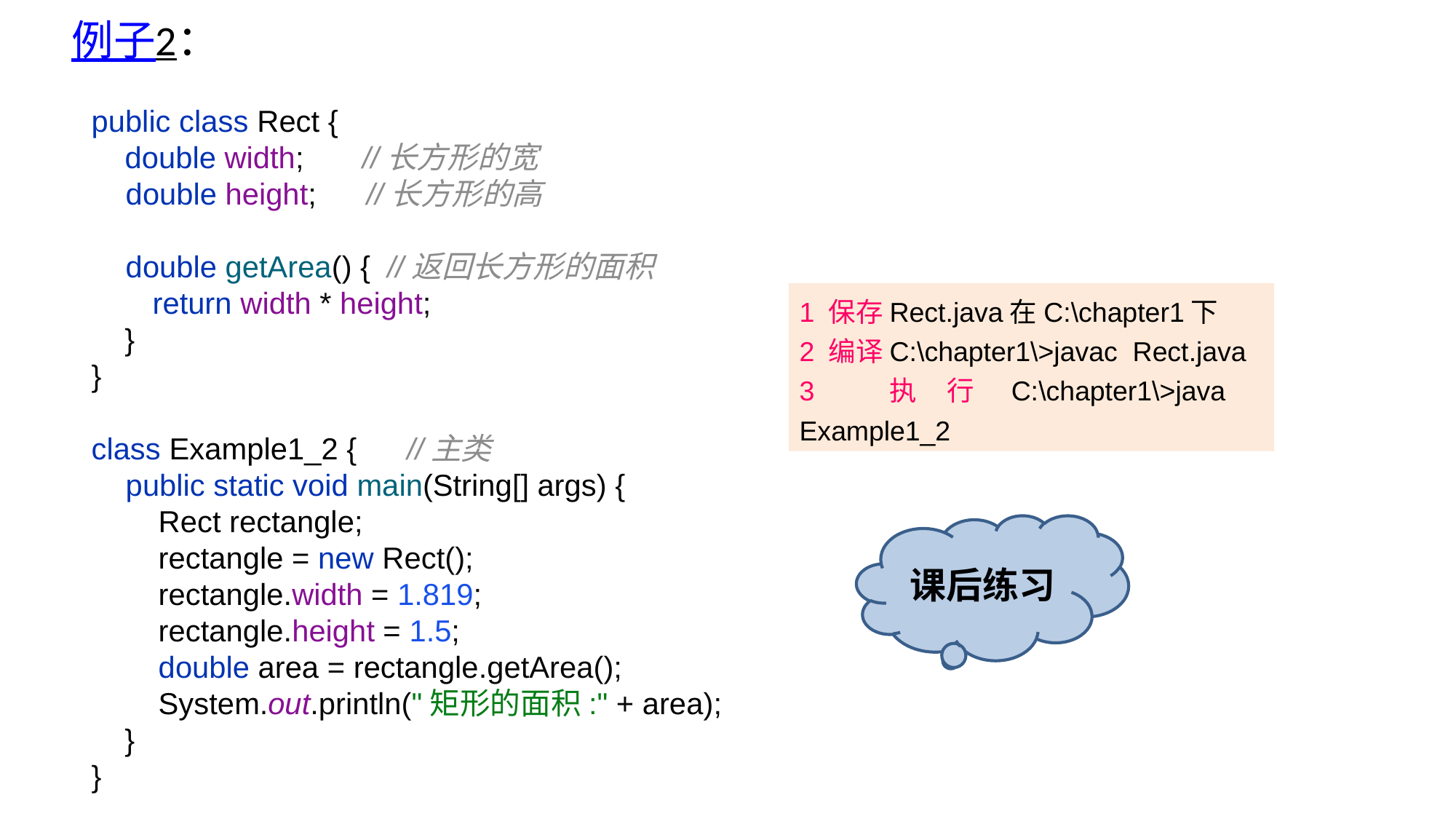

# 例子2：
public class Rect {
    double width;       //长方形的宽
    double height;      //长方形的高
    double getArea() {  //返回长方形的面积
        return width * height;
    }
}
class Example1_2 {      //主类
    public static void main(String[] args) {
        Rect rectangle;
        rectangle = new Rect();
        rectangle.width = 1.819;
        rectangle.height = 1.5;
        double area = rectangle.getArea();
        System.out.println("矩形的面积:" + area);
    }
}
1 保存Rect.java在C:\chapter1下
2 编译C:\chapter1\>javac  Rect.java
3 执行C:\chapter1\>java  Example1_2
课后练习
43